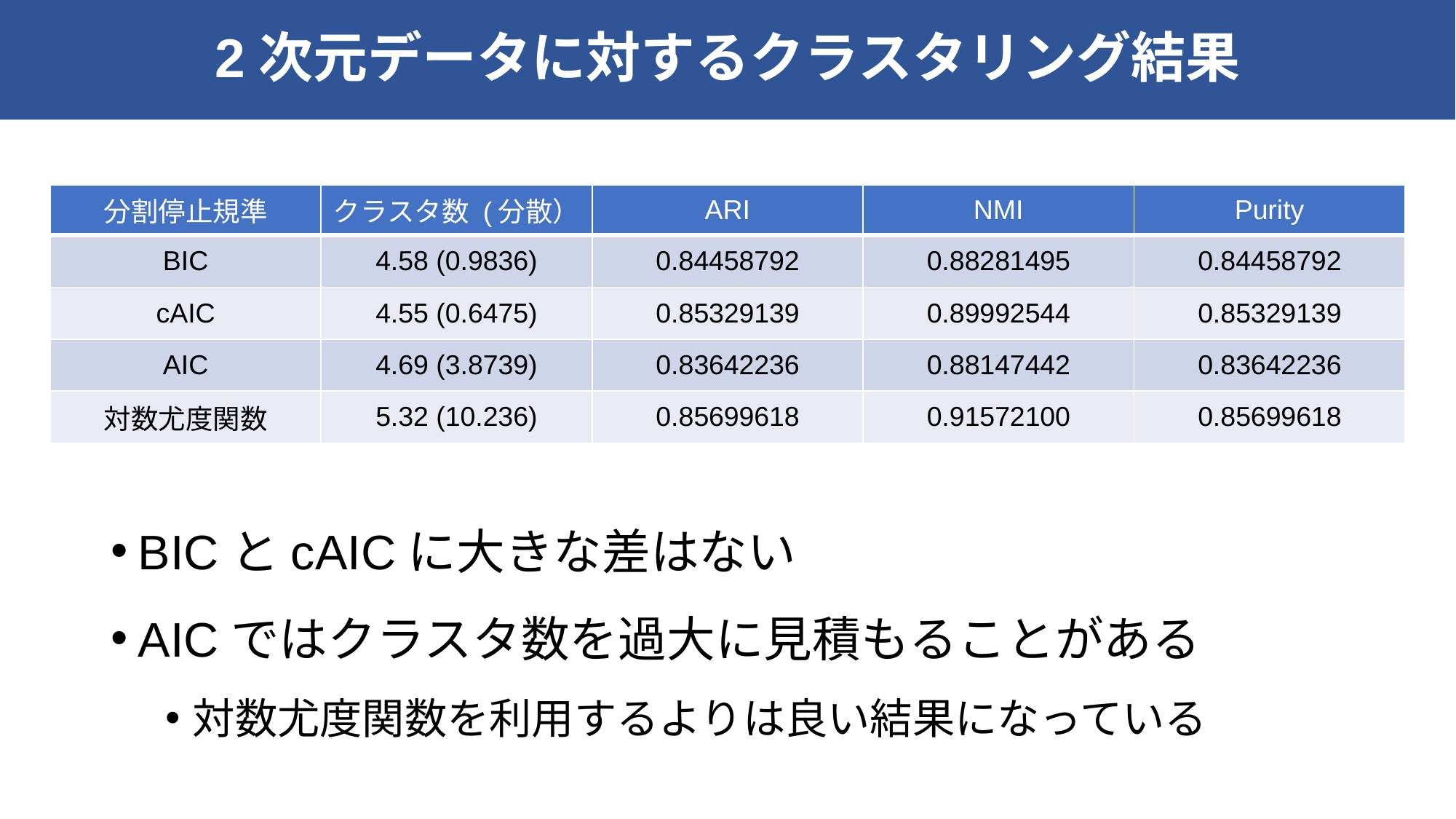

# 2次元データに対するクラスタリング結果
| 分割停止規準 | クラスタ数 (分散） | ARI | NMI | Purity |
| --- | --- | --- | --- | --- |
| BIC | 4.58 (0.9836) | 0.84458792 | 0.88281495 | 0.84458792 |
| cAIC | 4.55 (0.6475) | 0.85329139 | 0.89992544 | 0.85329139 |
| AIC | 4.69 (3.8739) | 0.83642236 | 0.88147442 | 0.83642236 |
| 対数尤度関数 | 5.32 (10.236) | 0.85699618 | 0.91572100 | 0.85699618 |
BICとcAICに大きな差はない
AICではクラスタ数を過大に見積もることがある
対数尤度関数を利用するよりは良い結果になっている